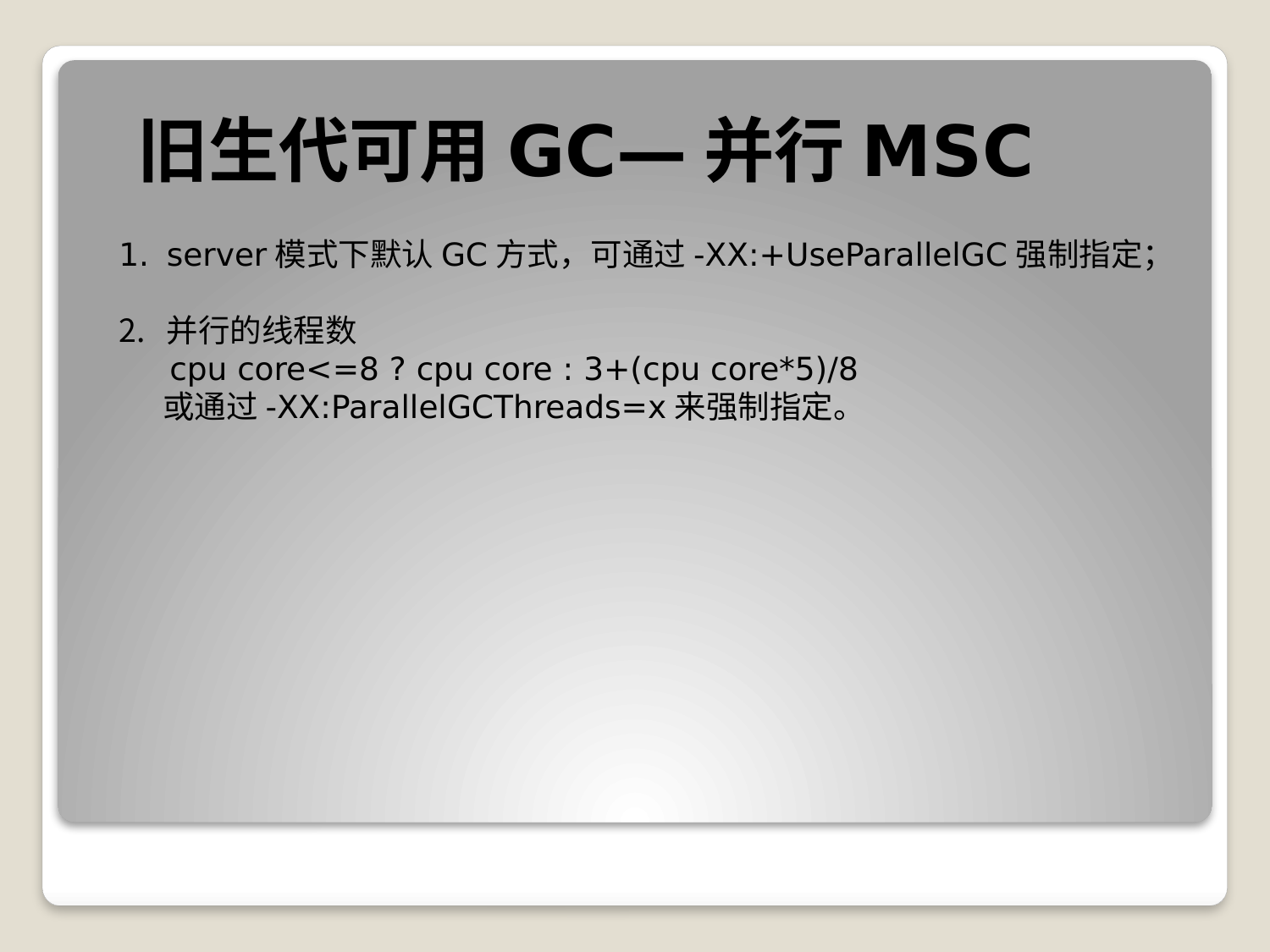

旧生代可用GC—并行MSC
server模式下默认GC方式，可通过-XX:+UseParallelGC强制指定；

并行的线程数
     cpu core<=8 ? cpu core : 3+(cpu core*5)/8
     或通过-XX:ParallelGCThreads=x来强制指定。